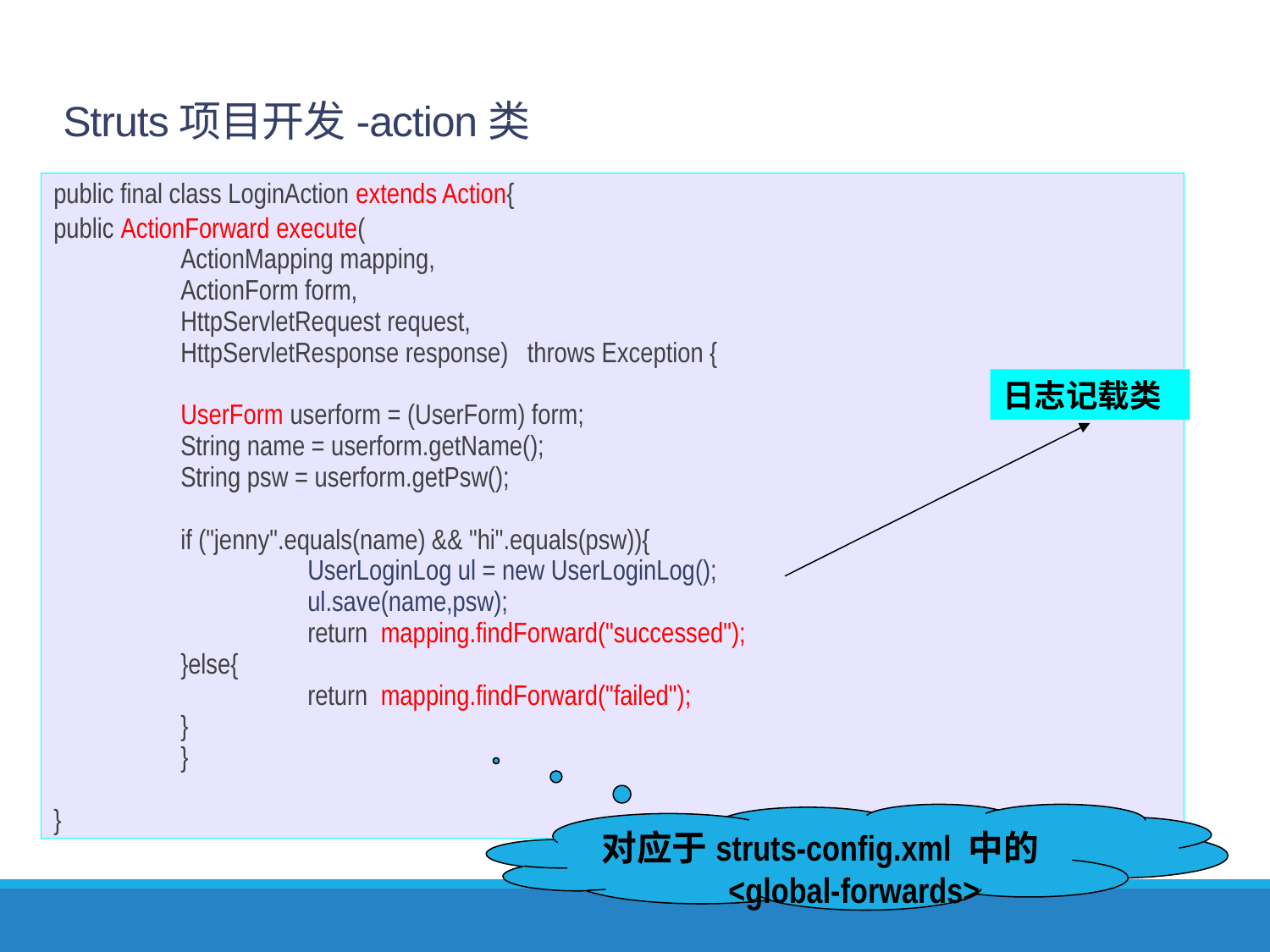

# Struts项目开发-action类
public final class LoginAction extends Action{
public ActionForward execute(
	ActionMapping mapping,
	ActionForm form,
	HttpServletRequest request,
	HttpServletResponse response)   throws Exception {

   	UserForm userform = (UserForm) form;
	String name = userform.getName();
	String psw = userform.getPsw();

   	if ("jenny".equals(name) && "hi".equals(psw)){
   		UserLoginLog ul = new UserLoginLog();
   		ul.save(name,psw);
   		return  mapping.findForward("successed");
   	}else{
   		return  mapping.findForward("failed");
   	}
	}

}
日志记载类

对应于struts-config.xml 中的	<global-forwards>